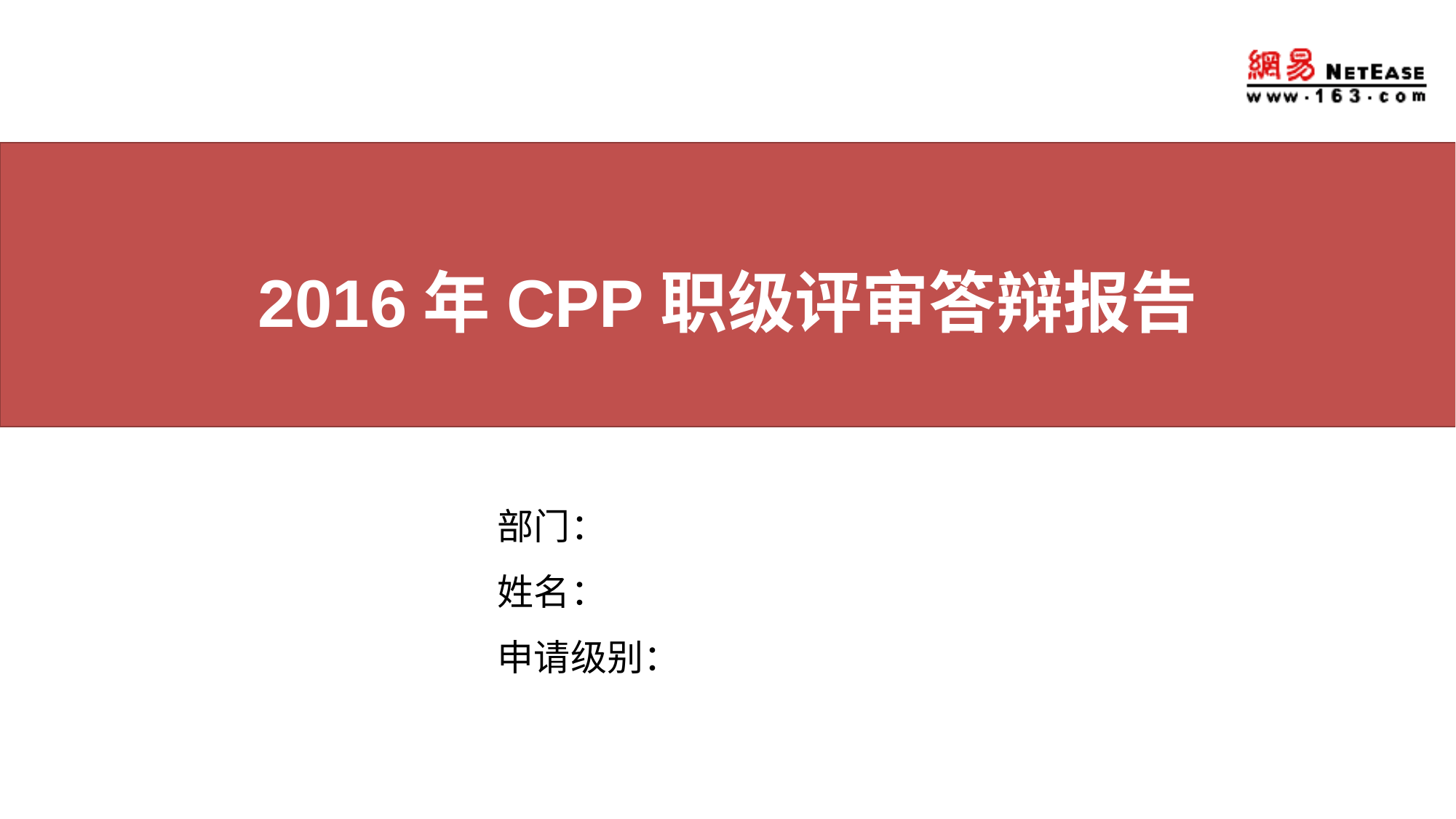

2016年CPP职级评审答辩报告
申  请 人：
所在部门：
提交日期：
部门：
姓名：
申请级别：